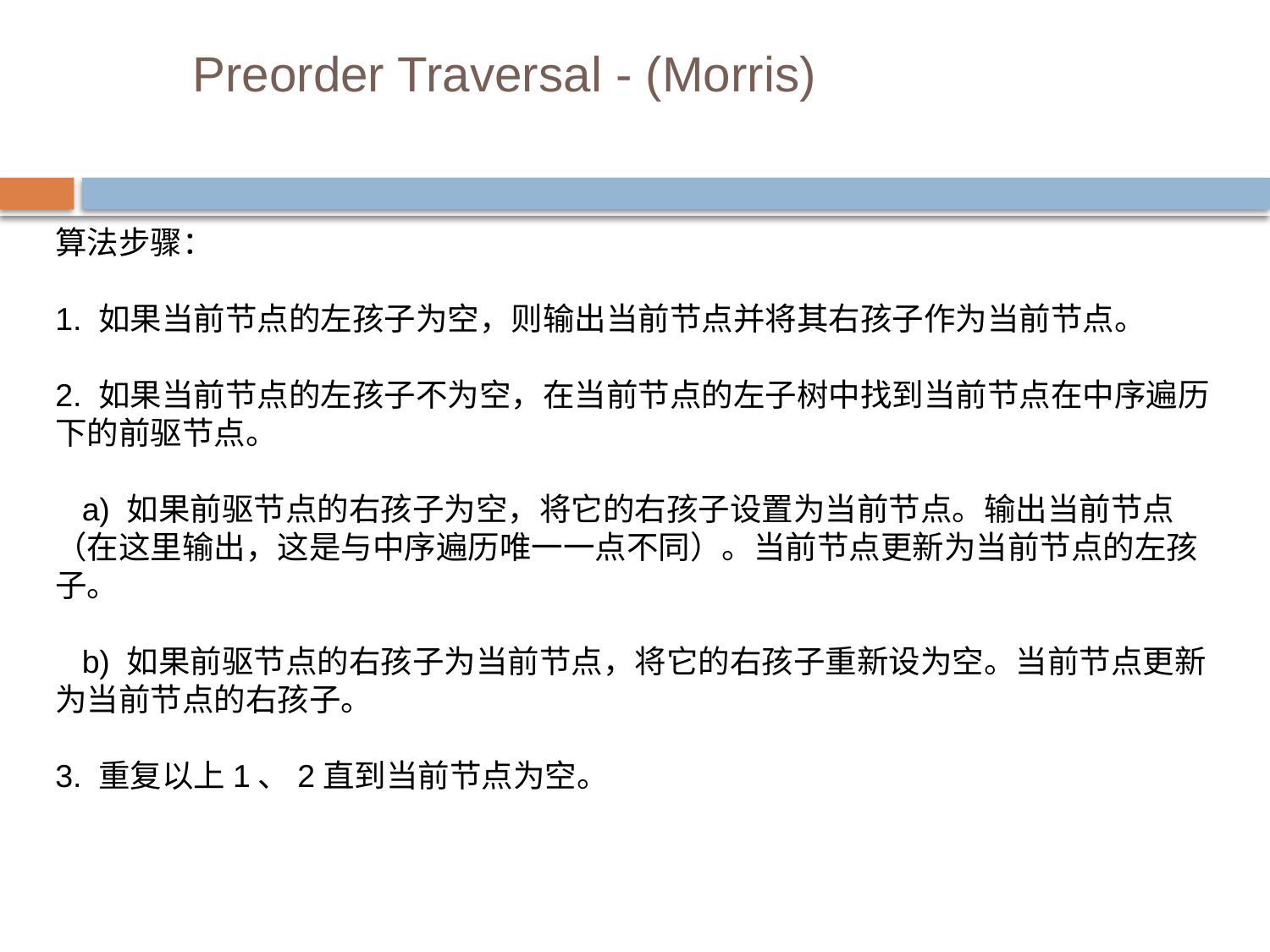

# Preorder Traversal - (Morris)
算法步骤：

1. 如果当前节点的左孩子为空，则输出当前节点并将其右孩子作为当前节点。

2. 如果当前节点的左孩子不为空，在当前节点的左子树中找到当前节点在中序遍历下的前驱节点。

   a) 如果前驱节点的右孩子为空，将它的右孩子设置为当前节点。输出当前节点（在这里输出，这是与中序遍历唯一一点不同）。当前节点更新为当前节点的左孩子。

   b) 如果前驱节点的右孩子为当前节点，将它的右孩子重新设为空。当前节点更新为当前节点的右孩子。

3. 重复以上1、2直到当前节点为空。